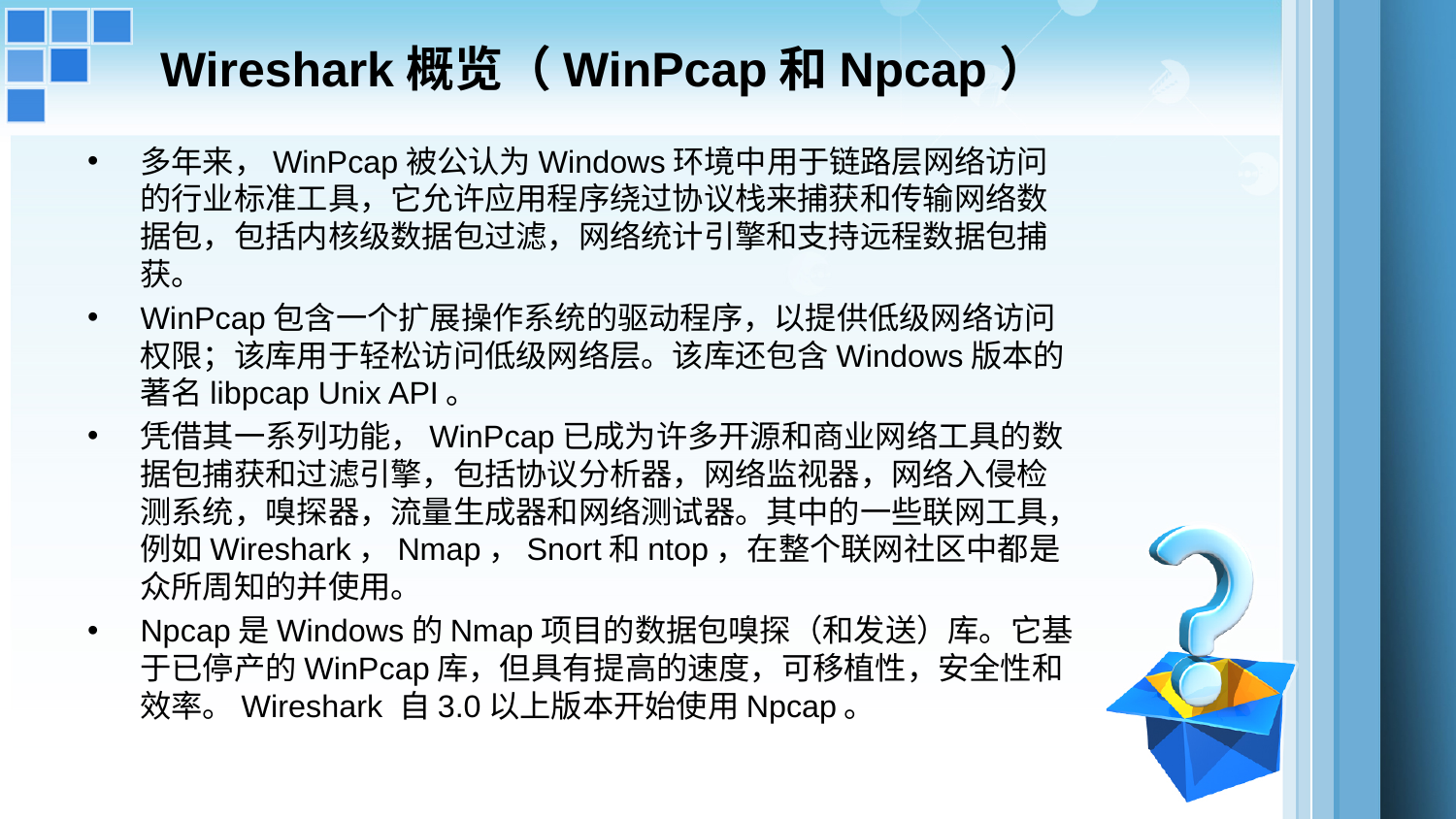

# Wireshark概览（WinPcap和Npcap）
多年来，WinPcap被公认为Windows环境中用于链路层网络访问的行业标准工具，它允许应用程序绕过协议栈来捕获和传输网络数据包，包括内核级数据包过滤，网络统计引擎和支持远程数据包捕获。
WinPcap包含一个扩展操作系统的驱动程序，以提供低级网络访问权限；该库用于轻松访问低级网络层。该库还包含Windows版本的著名libpcap Unix API。
凭借其一系列功能，WinPcap已成为许多开源和商业网络工具的数据包捕获和过滤引擎，包括协议分析器，网络监视器，网络入侵检测系统，嗅探器，流量生成器和网络测试器。其中的一些联网工具，例如Wireshark，Nmap，Snort和ntop，在整个联网社区中都是众所周知的并使用。
Npcap是Windows的Nmap项目的数据包嗅探（和发送）库。它基于已停产的WinPcap库，但具有提高的速度，可移植性，安全性和效率。Wireshark 自3.0以上版本开始使用Npcap。